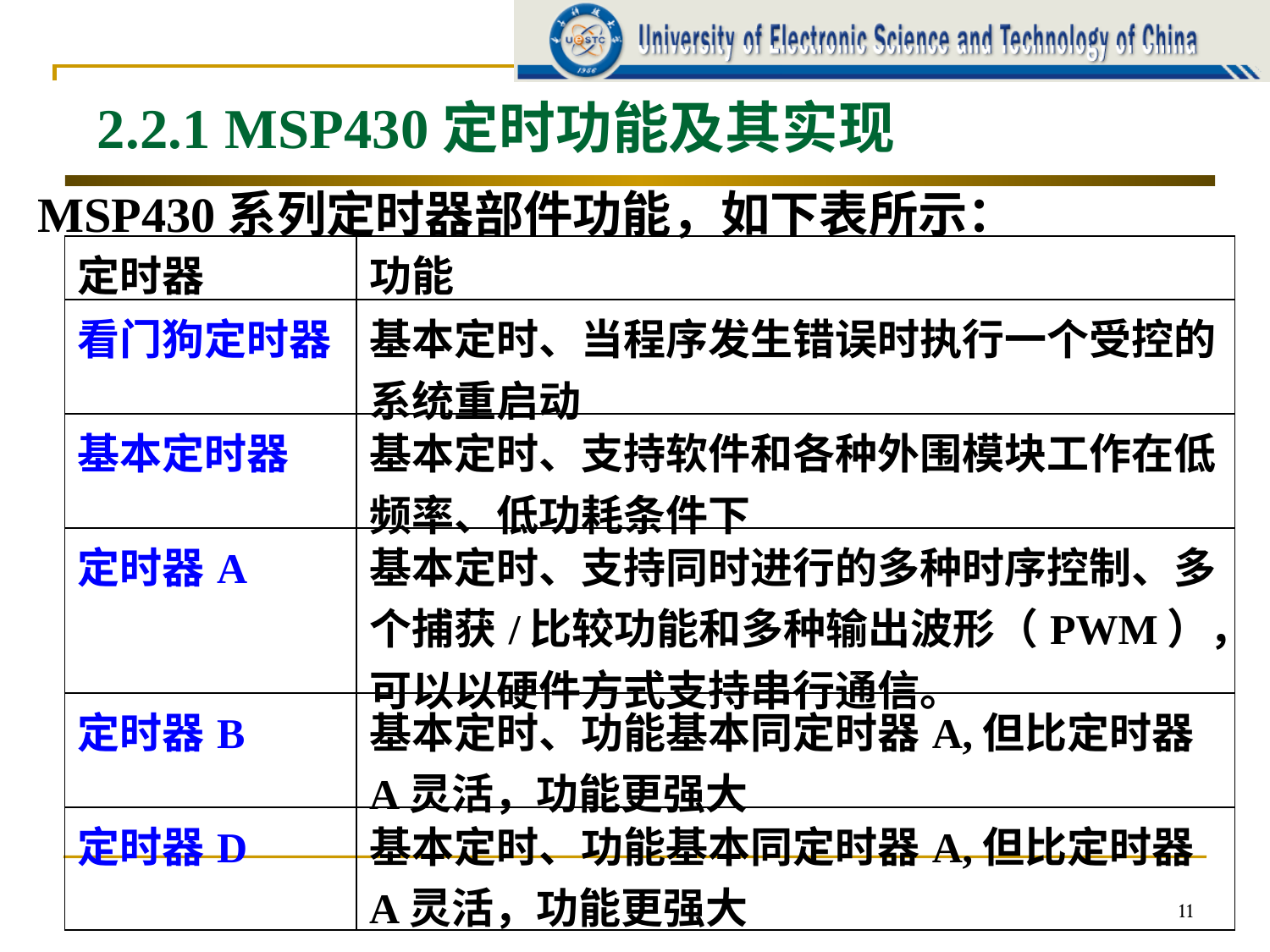

2.2.1 MSP430定时功能及其实现
MSP430系列定时器部件功能，如下表所示：
| 定时器 | 功能 |
| --- | --- |
| 看门狗定时器 | 基本定时、当程序发生错误时执行一个受控的系统重启动 |
| 基本定时器 | 基本定时、支持软件和各种外围模块工作在低频率、低功耗条件下 |
| 定时器A | 基本定时、支持同时进行的多种时序控制、多个捕获/比较功能和多种输出波形（PWM），可以以硬件方式支持串行通信。 |
| 定时器B | 基本定时、功能基本同定时器A,但比定时器A灵活，功能更强大 |
| 定时器D | 基本定时、功能基本同定时器A,但比定时器A灵活，功能更强大 |
11